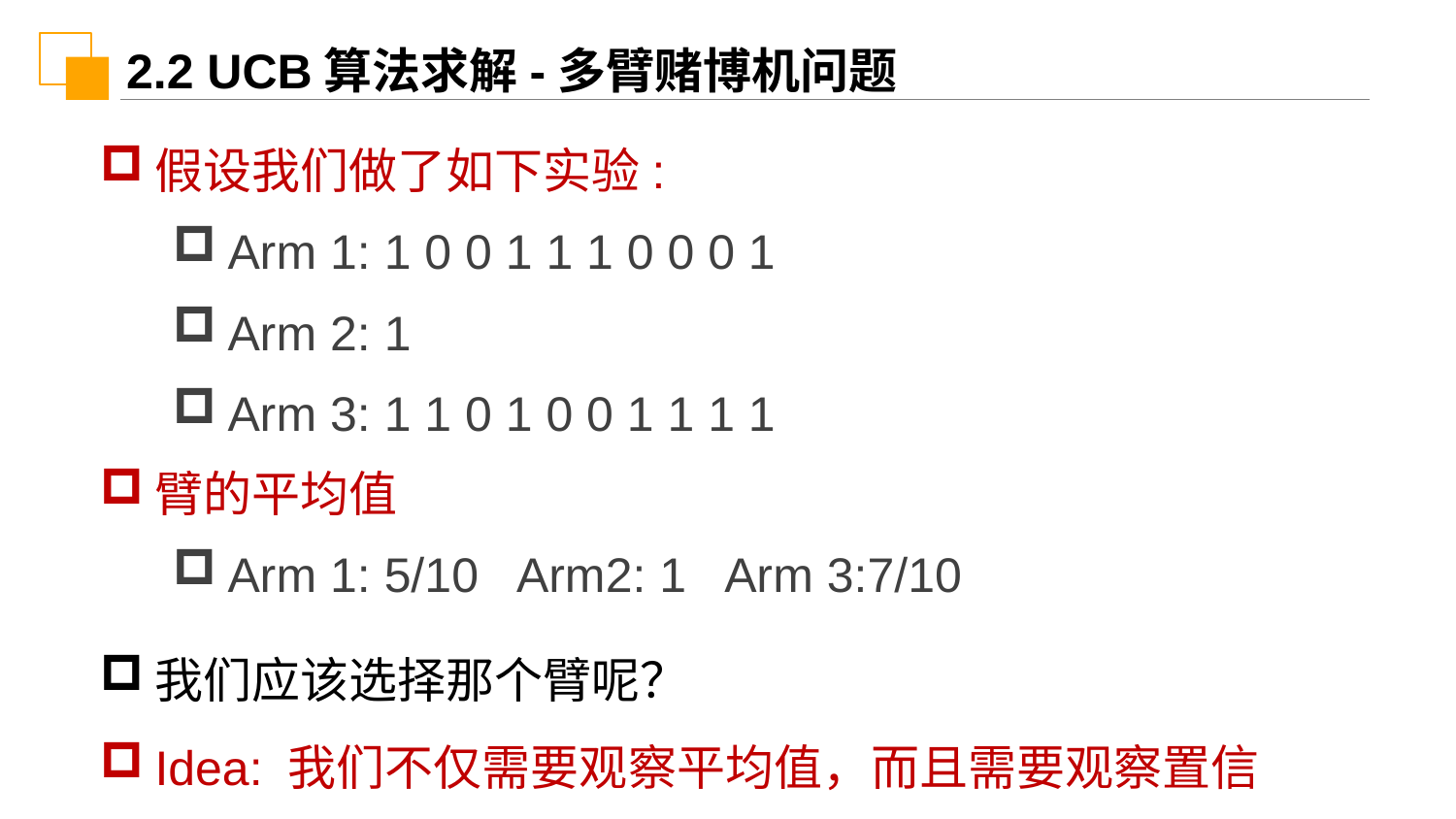

2.2 UCB算法求解-多臂赌博机问题
假设我们做了如下实验:
Arm 1: 1 0 0 1 1 1 0 0 0 1
Arm 2: 1
Arm 3: 1 1 0 1 0 0 1 1 1 1
臂的平均值
Arm 1: 5/10   Arm2: 1   Arm 3:7/10
我们应该选择那个臂呢？
Idea: 我们不仅需要观察平均值，而且需要观察置信度